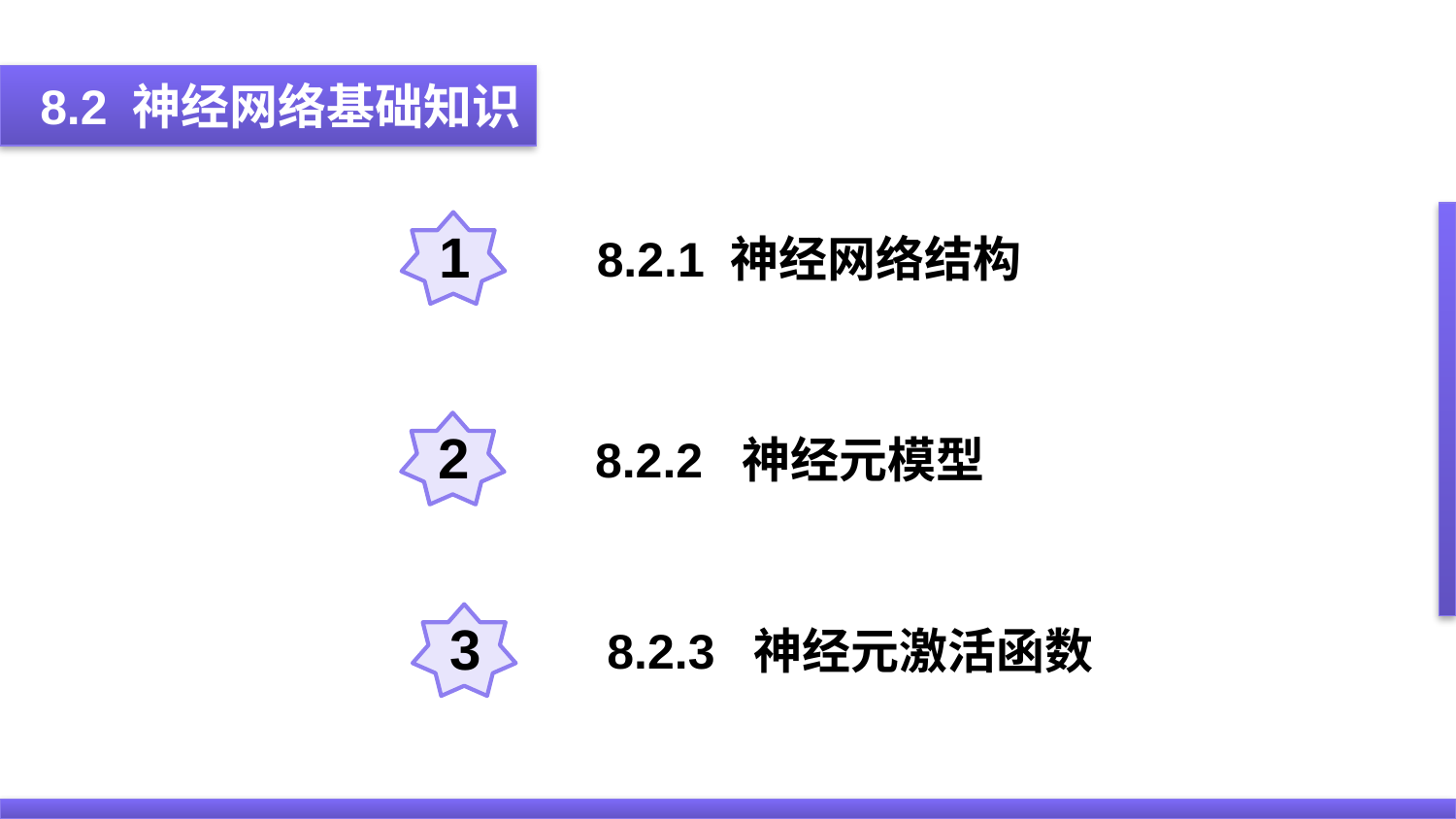

8.2 神经网络基础知识
1
8.2.1 神经网络结构
2
8.2.2  神经元模型
3
8.2.3  神经元激活函数